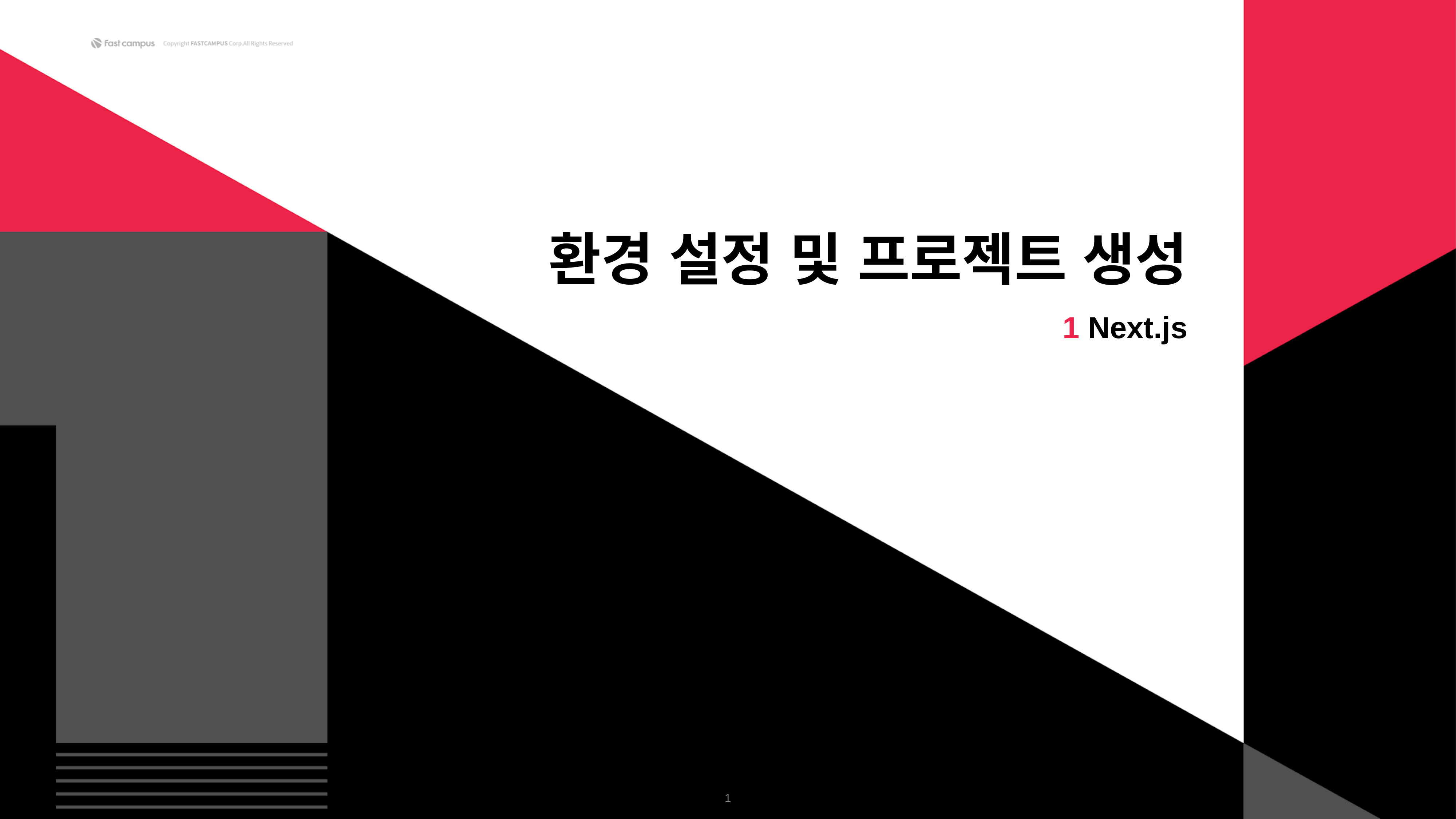

환경 설정 및 프로젝트 생성

1 Next.js
1